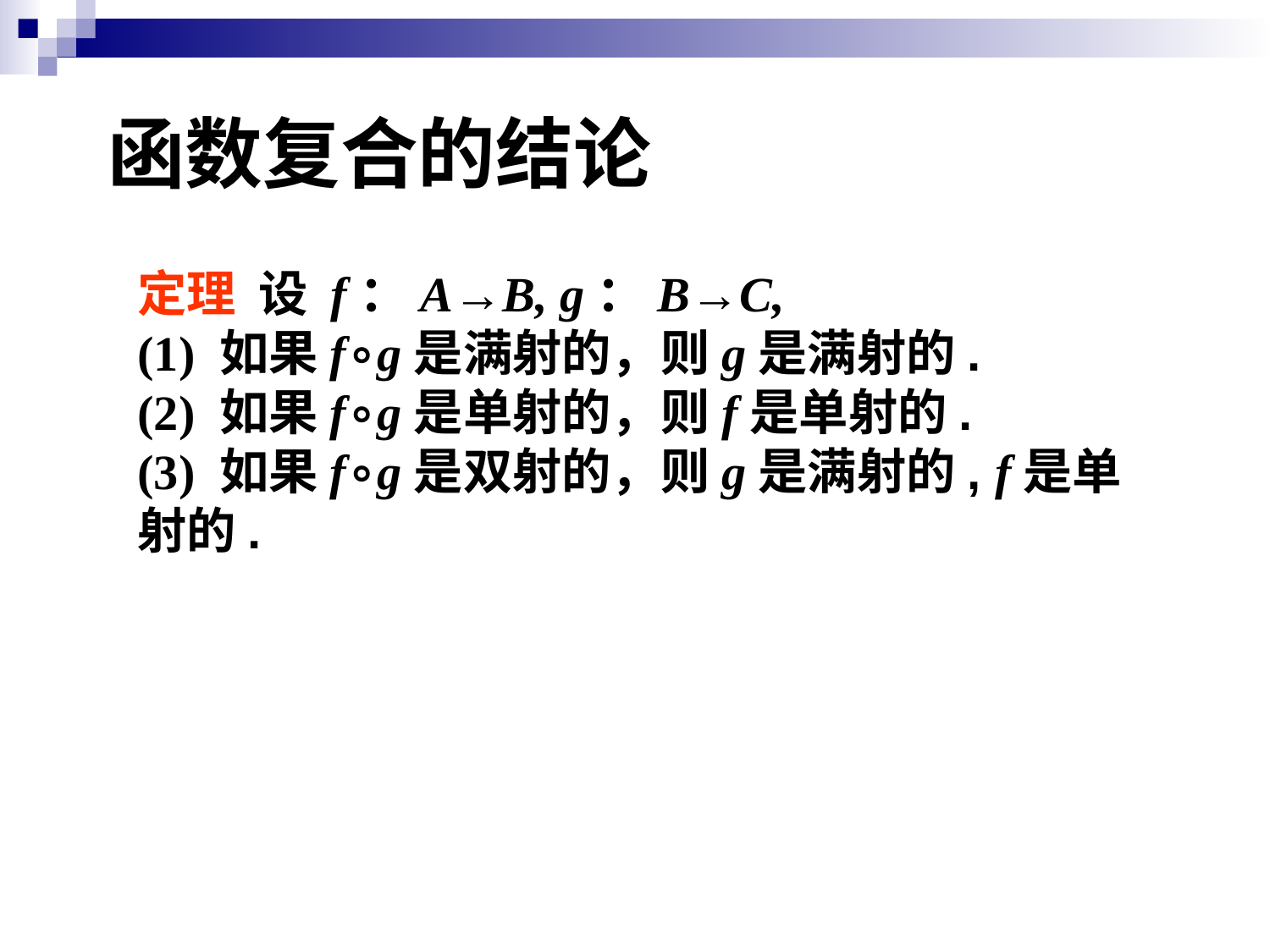

# 函数复合的结论
定理  设 f：A→B, g：B→C,
(1) 如果f∘g是满射的，则g是满射的.
(2) 如果f∘g是单射的，则f是单射的.
(3) 如果f∘g是双射的，则g是满射的, f是单射的.
25